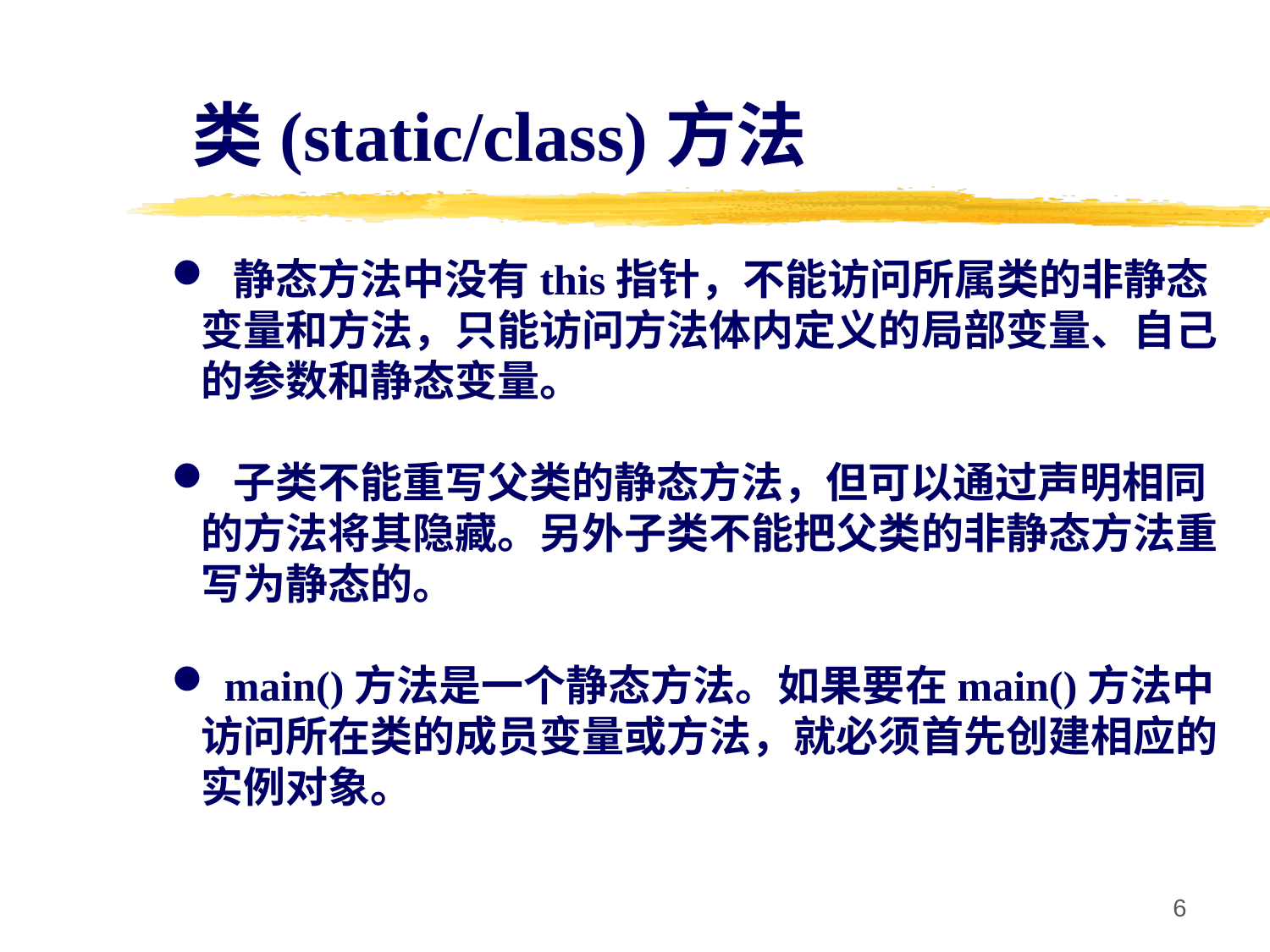

类(static/class)方法
 静态方法中没有this指针，不能访问所属类的非静态变量和方法，只能访问方法体内定义的局部变量、自己的参数和静态变量。

 子类不能重写父类的静态方法，但可以通过声明相同的方法将其隐藏。另外子类不能把父类的非静态方法重写为静态的。

 main()方法是一个静态方法。如果要在main()方法中访问所在类的成员变量或方法，就必须首先创建相应的实例对象。
6